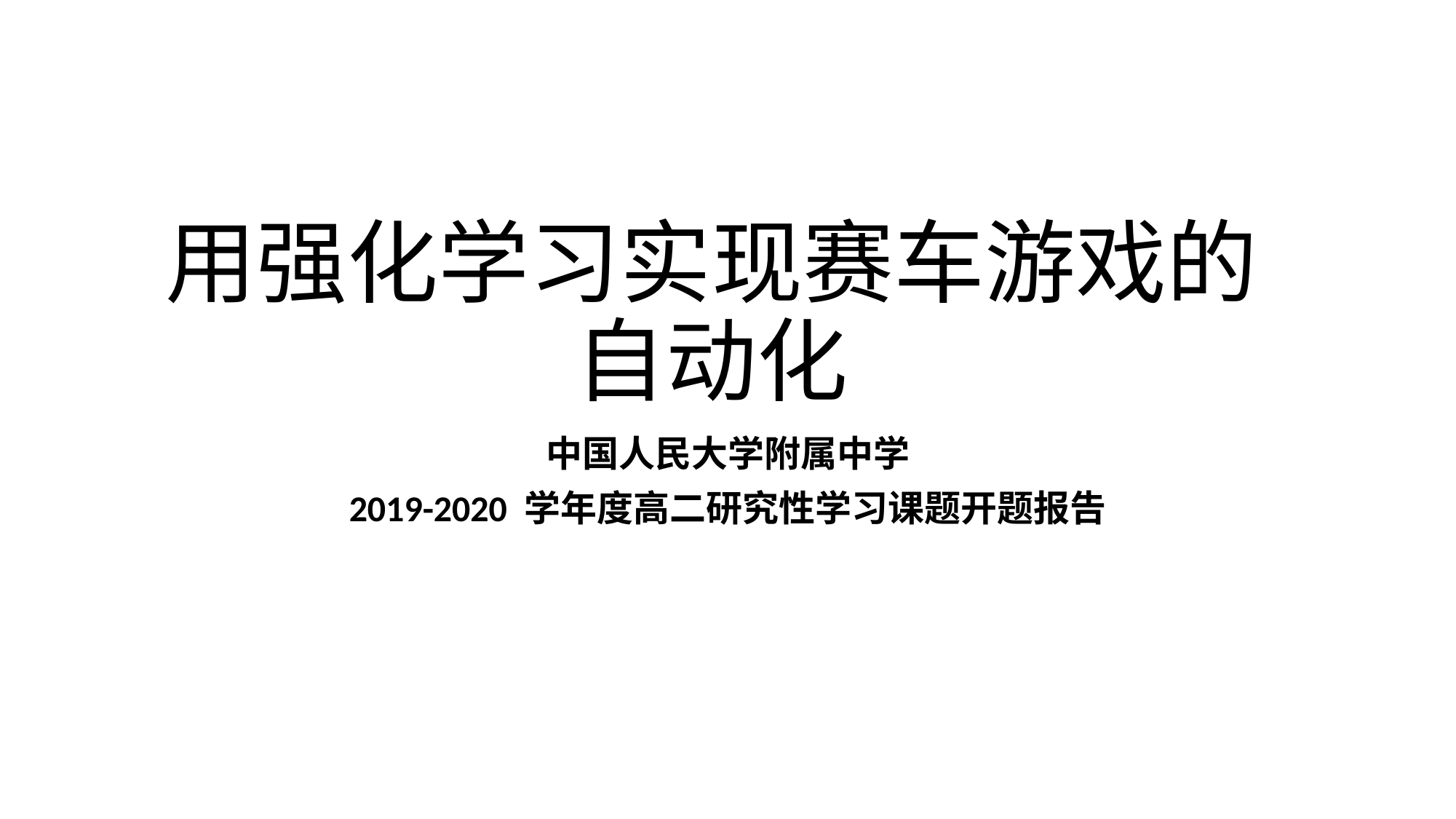

# 用强化学习实现赛车游戏的自动化
中国人民大学附属中学
2019-2020 学年度高二研究性学习课题开题报告